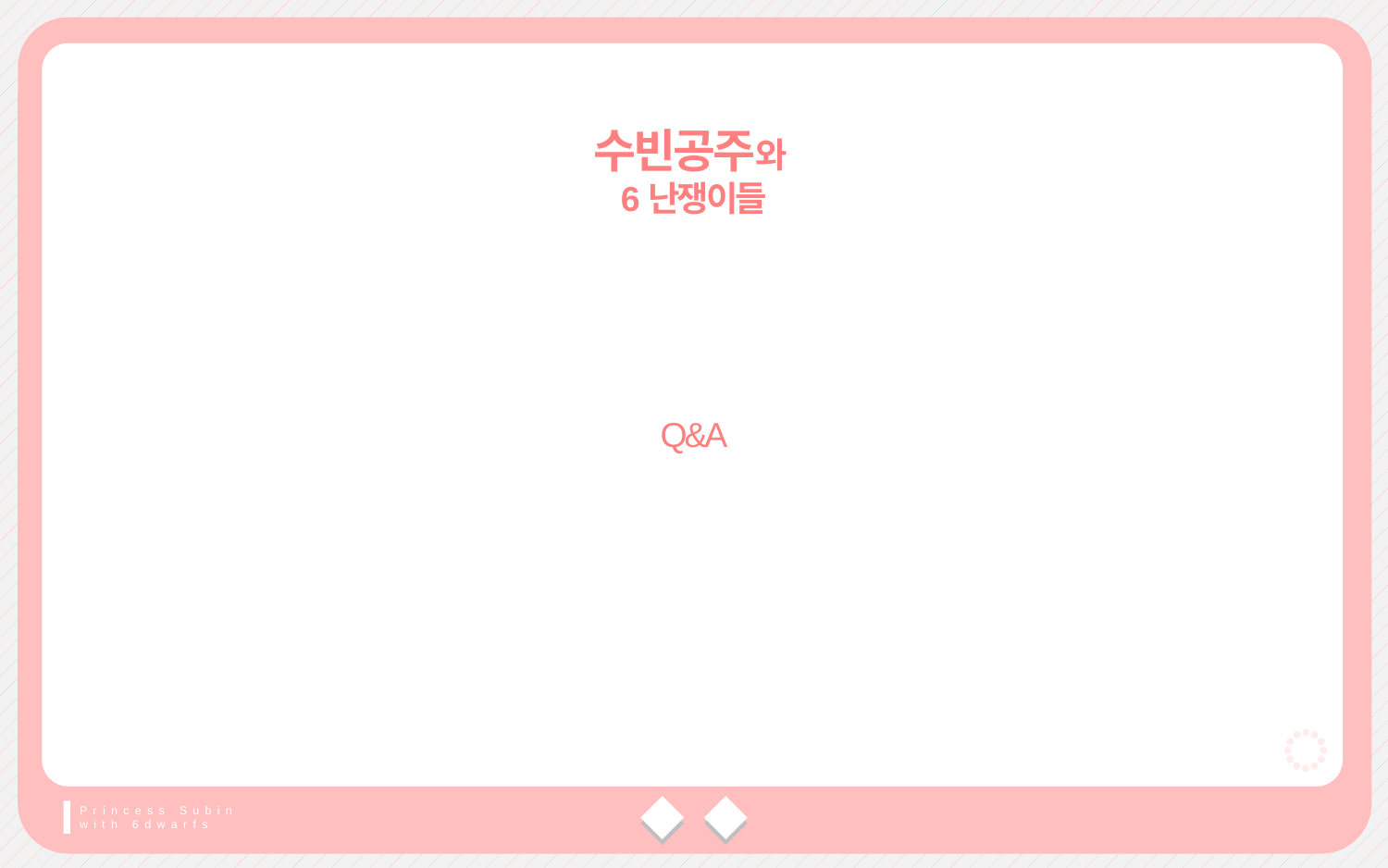

수빈공주와
6난쟁이들
Q&A
15

Princess Subin with 6dwarfs